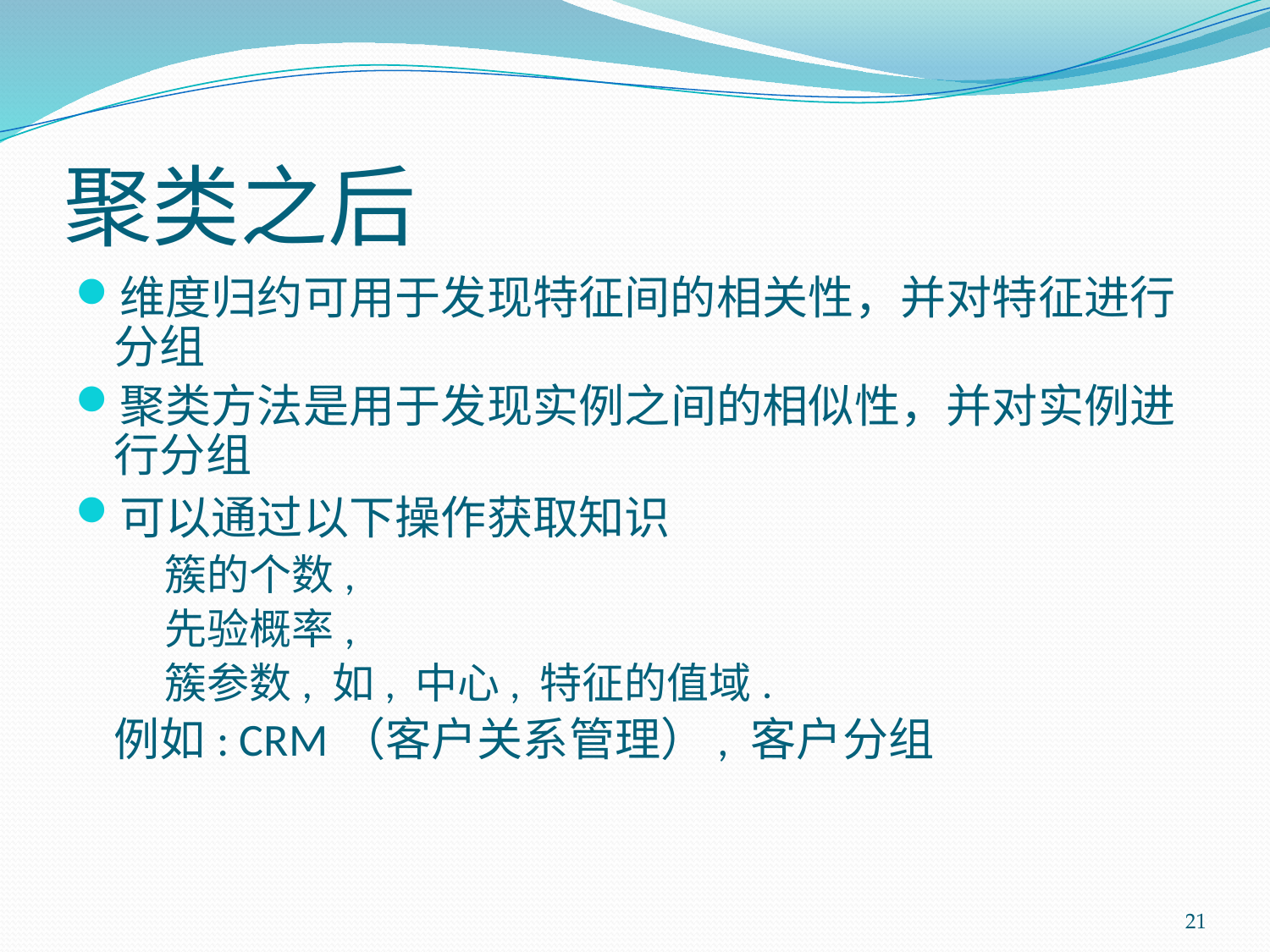

# 聚类之后
维度归约可用于发现特征间的相关性，并对特征进行分组
聚类方法是用于发现实例之间的相似性，并对实例进行分组
可以通过以下操作获取知识
	簇的个数,
	先验概率,
	簇参数, 如, 中心, 特征的值域.
	例如: CRM（客户关系管理）, 客户分组
21